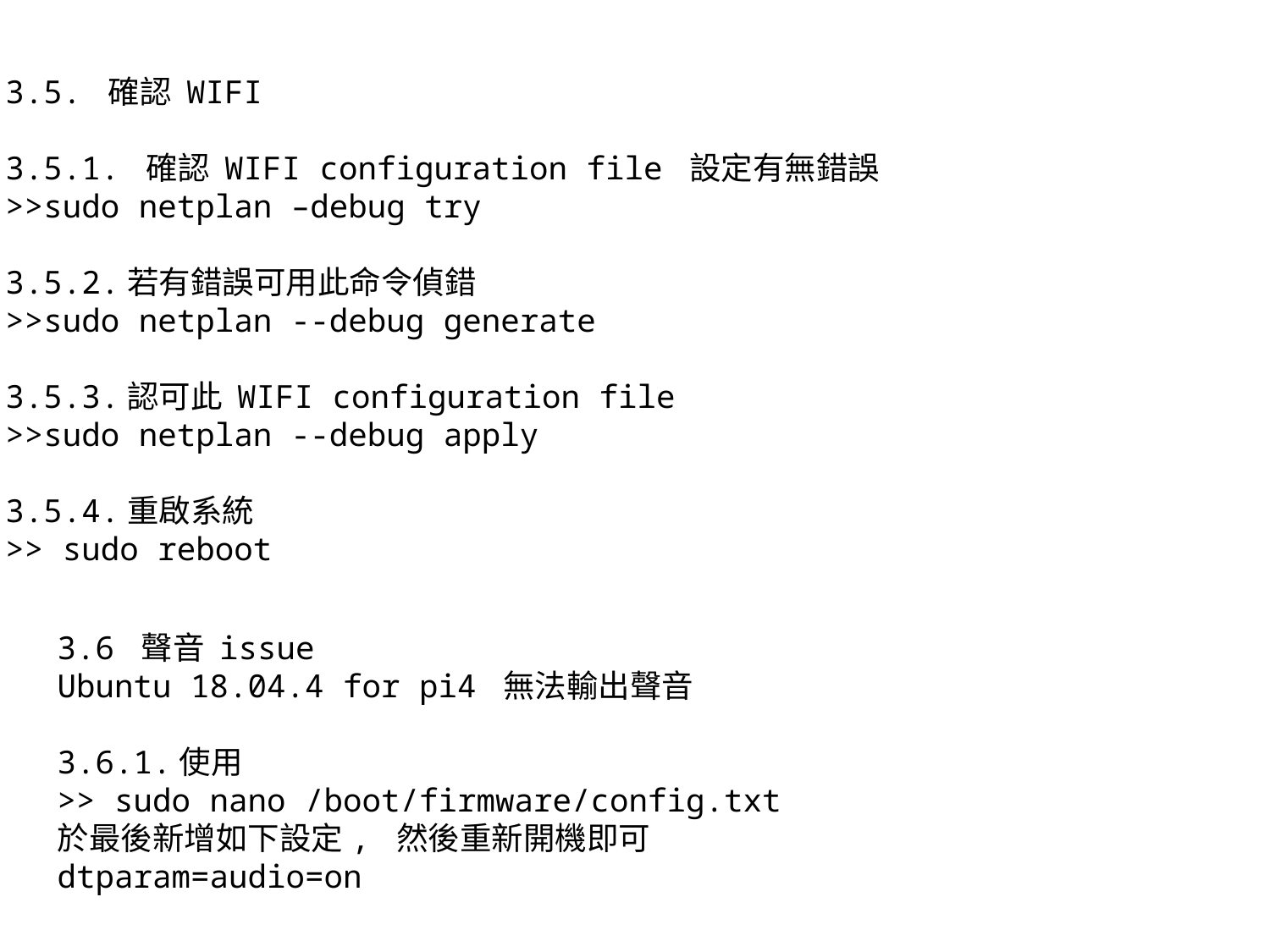

3.5. 確認 WIFI

3.5.1. 確認 WIFI configuration file 設定有無錯誤
>>sudo netplan –debug try

3.5.2.若有錯誤可用此命令偵錯
>>sudo netplan --debug generate

3.5.3.認可此 WIFI configuration file
>>sudo netplan --debug apply

3.5.4.重啟系統
>> sudo reboot

3.6 聲音 issue
Ubuntu 18.04.4 for pi4 無法輸出聲音

3.6.1.使用
>> sudo nano /boot/firmware/config.txt
於最後新增如下設定, 然後重新開機即可
dtparam=audio=on